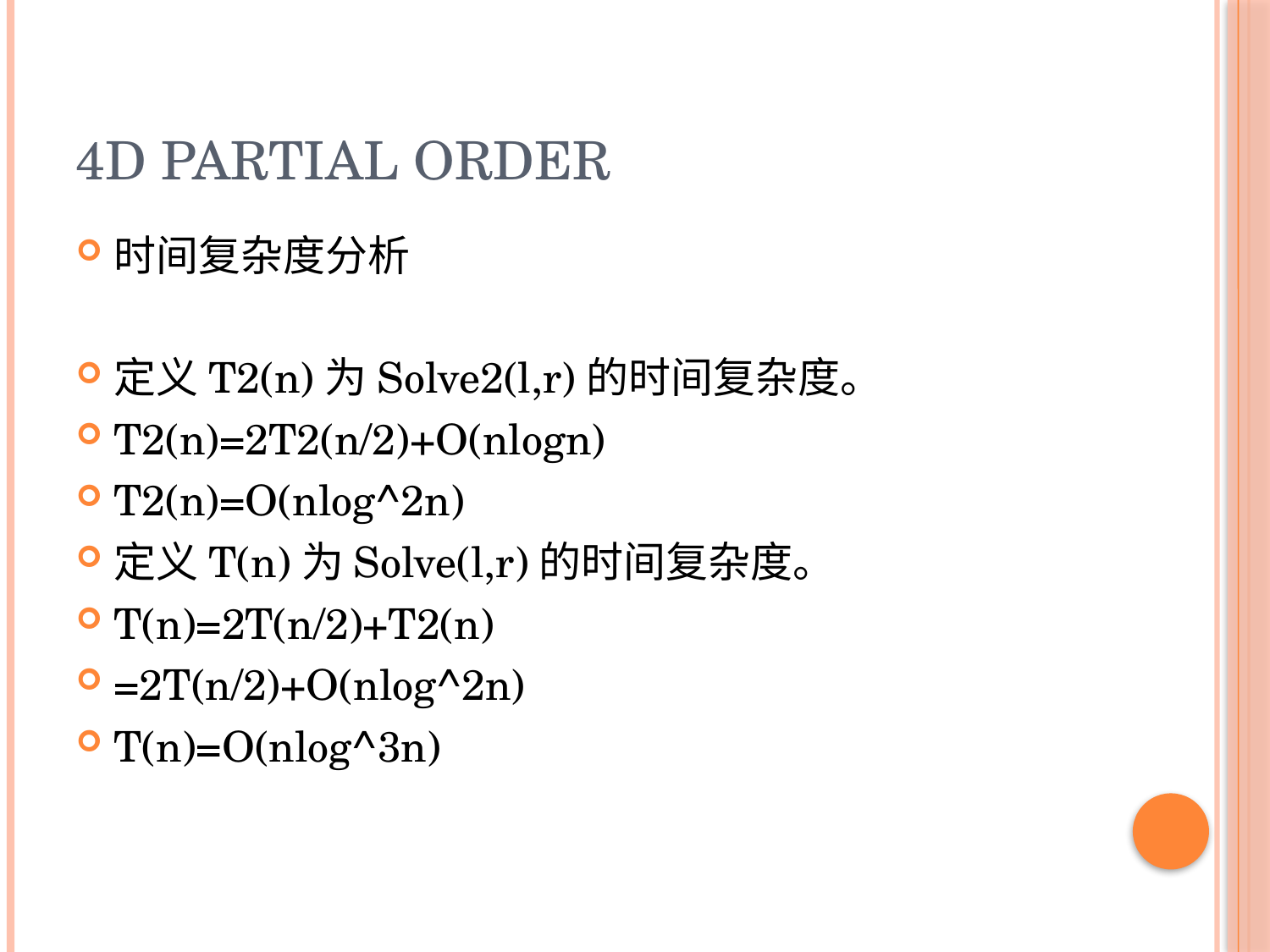

# 4D Partial Order
时间复杂度分析

定义T2(n)为Solve2(l,r)的时间复杂度。
T2(n)=2T2(n/2)+O(nlogn)
T2(n)=O(nlog^2n)
定义T(n)为Solve(l,r)的时间复杂度。
T(n)=2T(n/2)+T2(n)
=2T(n/2)+O(nlog^2n)
T(n)=O(nlog^3n)